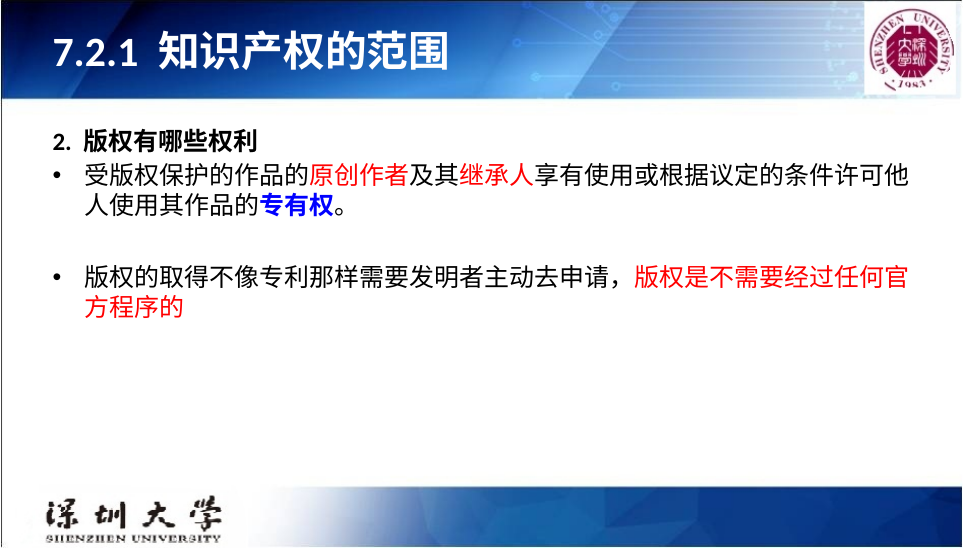

# 7.2.1 知识产权的范围
2. 版权有哪些权利
受版权保护的作品的原创作者及其继承人享有使用或根据议定的条件许可他人使用其作品的专有权。

版权的取得不像专利那样需要发明者主动去申请，版权是不需要经过任何官方程序的
253